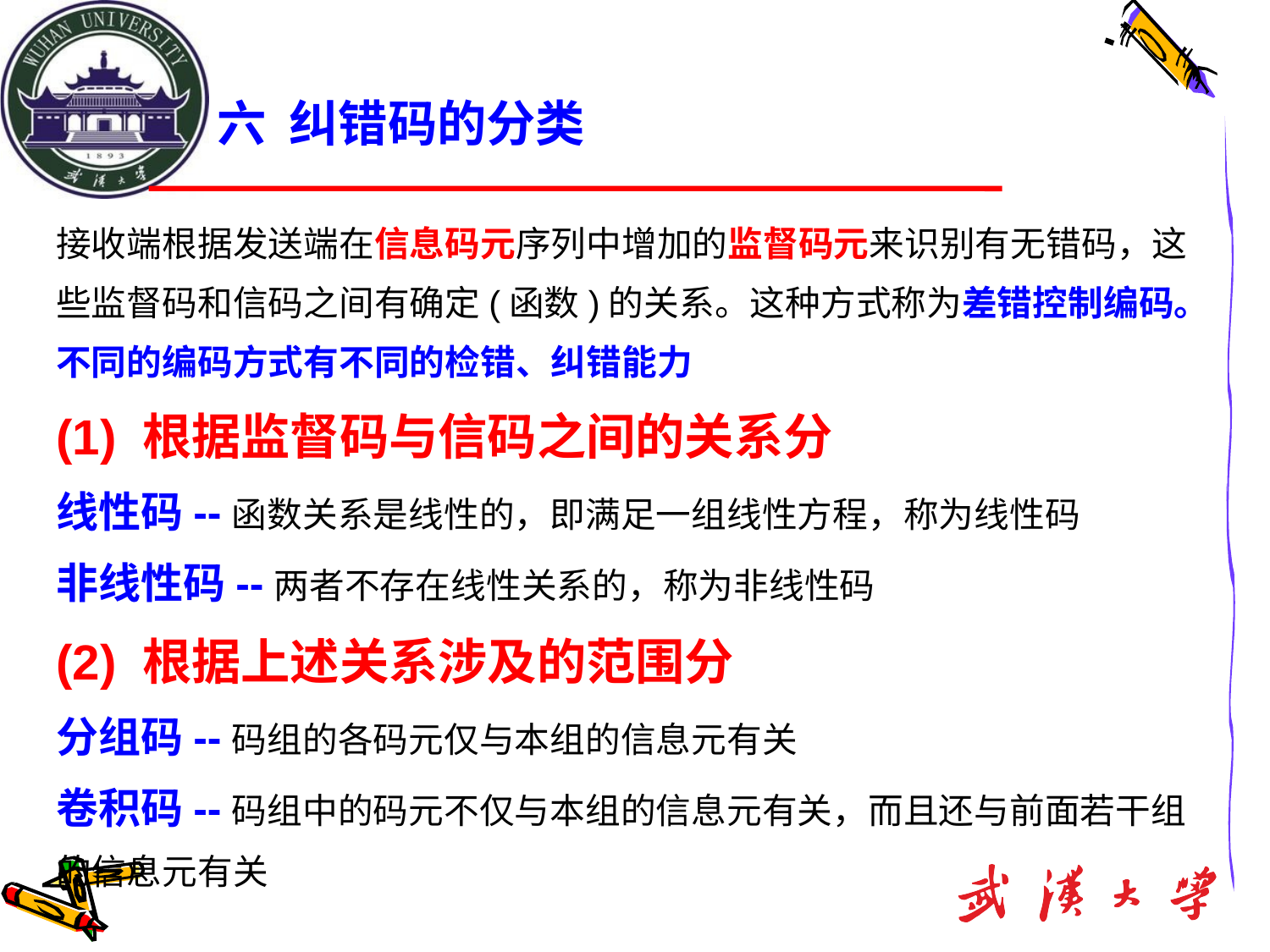

六  纠错码的分类
接收端根据发送端在信息码元序列中增加的监督码元来识别有无错码，这些监督码和信码之间有确定(函数)的关系。这种方式称为差错控制编码。不同的编码方式有不同的检错、纠错能力
(1) 根据监督码与信码之间的关系分
线性码--函数关系是线性的，即满足一组线性方程，称为线性码
非线性码--两者不存在线性关系的，称为非线性码
(2) 根据上述关系涉及的范围分
分组码--码组的各码元仅与本组的信息元有关
卷积码--码组中的码元不仅与本组的信息元有关，而且还与前面若干组的信息元有关